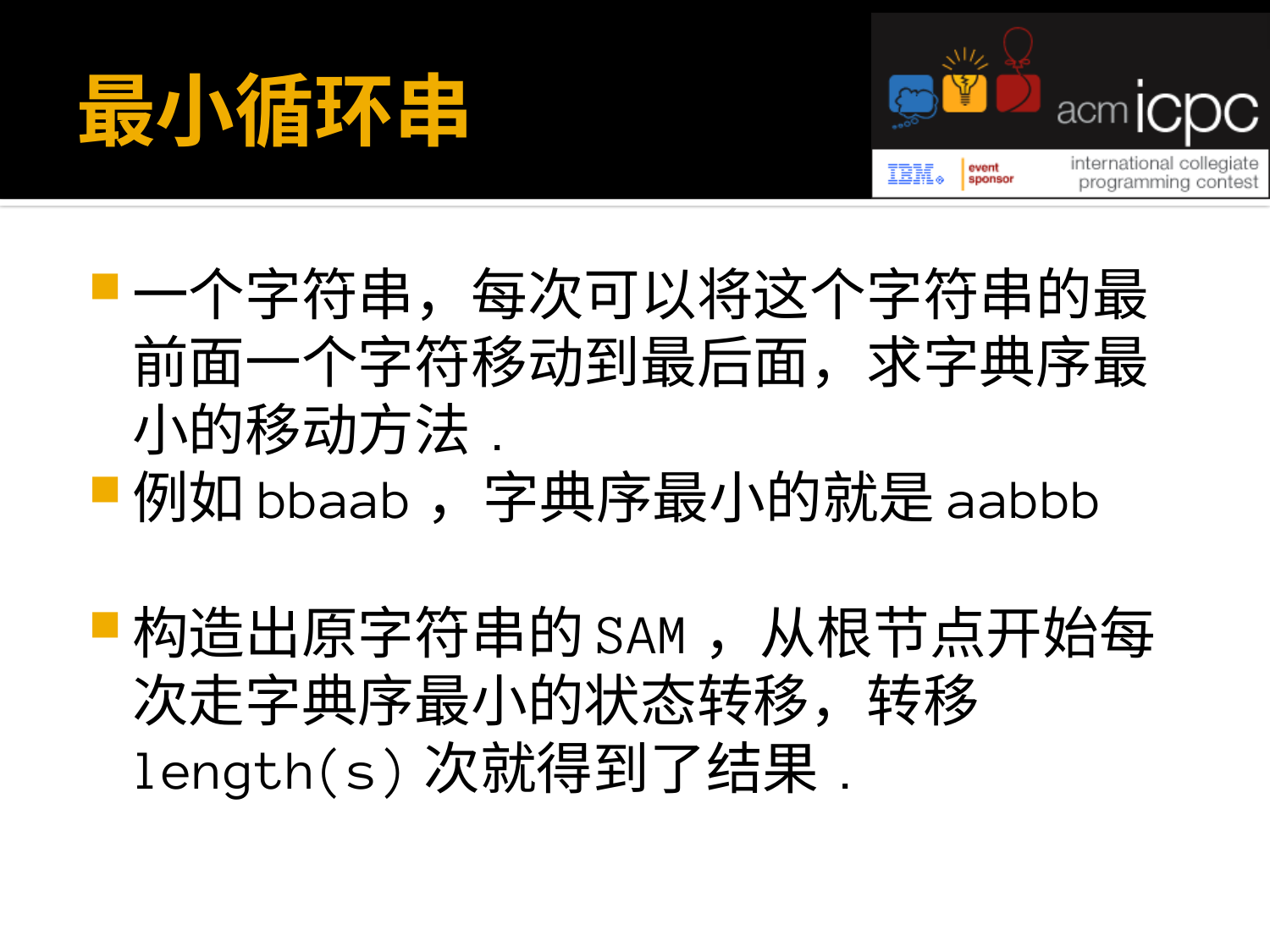

# 最小循环串
一个字符串，每次可以将这个字符串的最前面一个字符移动到最后面，求字典序最小的移动方法.
例如bbaab，字典序最小的就是aabbb

构造出原字符串的SAM，从根节点开始每次走字典序最小的状态转移，转移length(s)次就得到了结果.